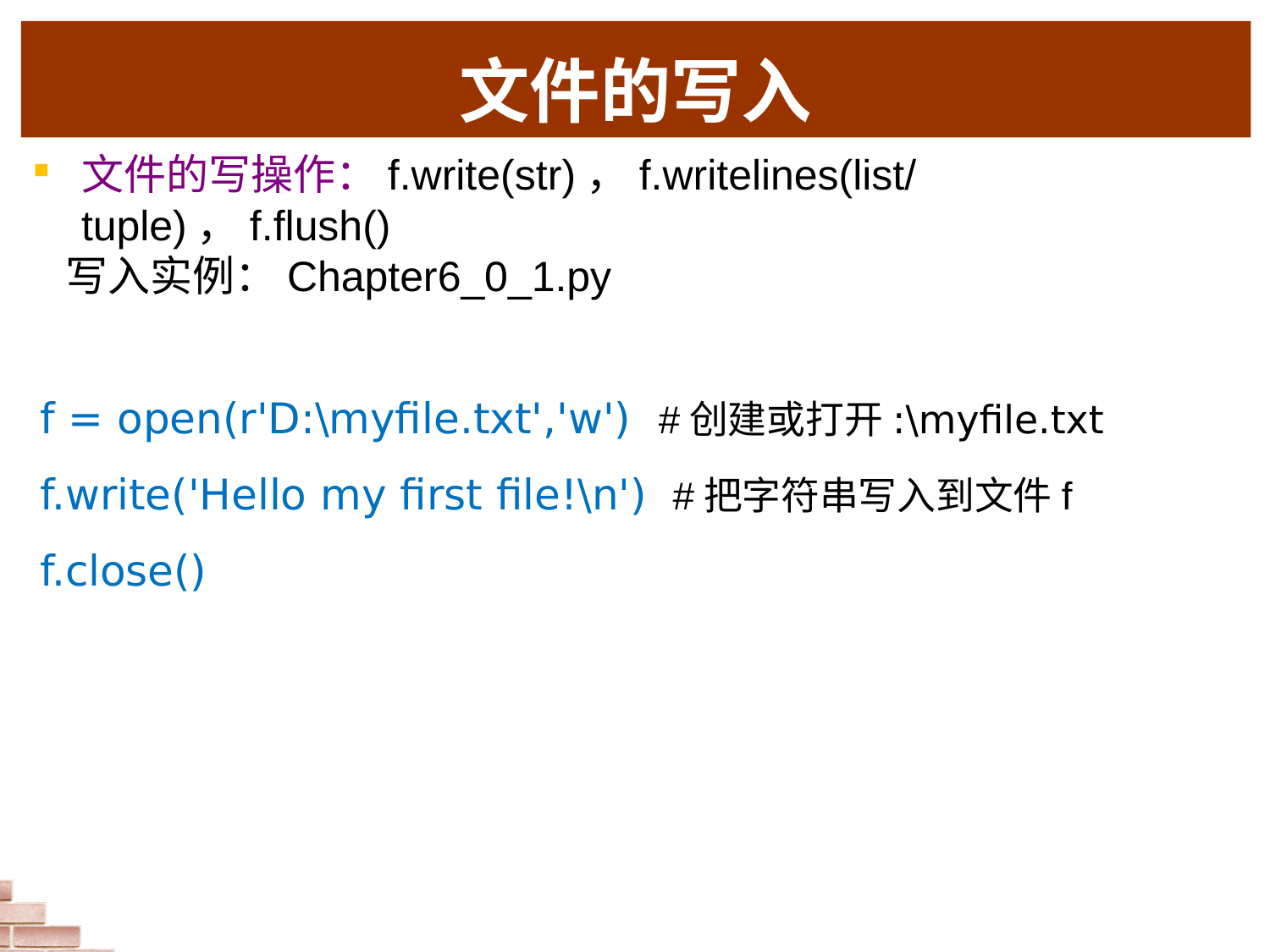

文件的写入
文件的写操作：f.write(str)，f.writelines(list/tuple)，f.flush()
写入实例：Chapter6_0_1.py
f = open(r'D:\myfile.txt','w')  #创建或打开:\myfile.txt
f.write('Hello my first file!\n')  #把字符串写入到文件f
f.close()